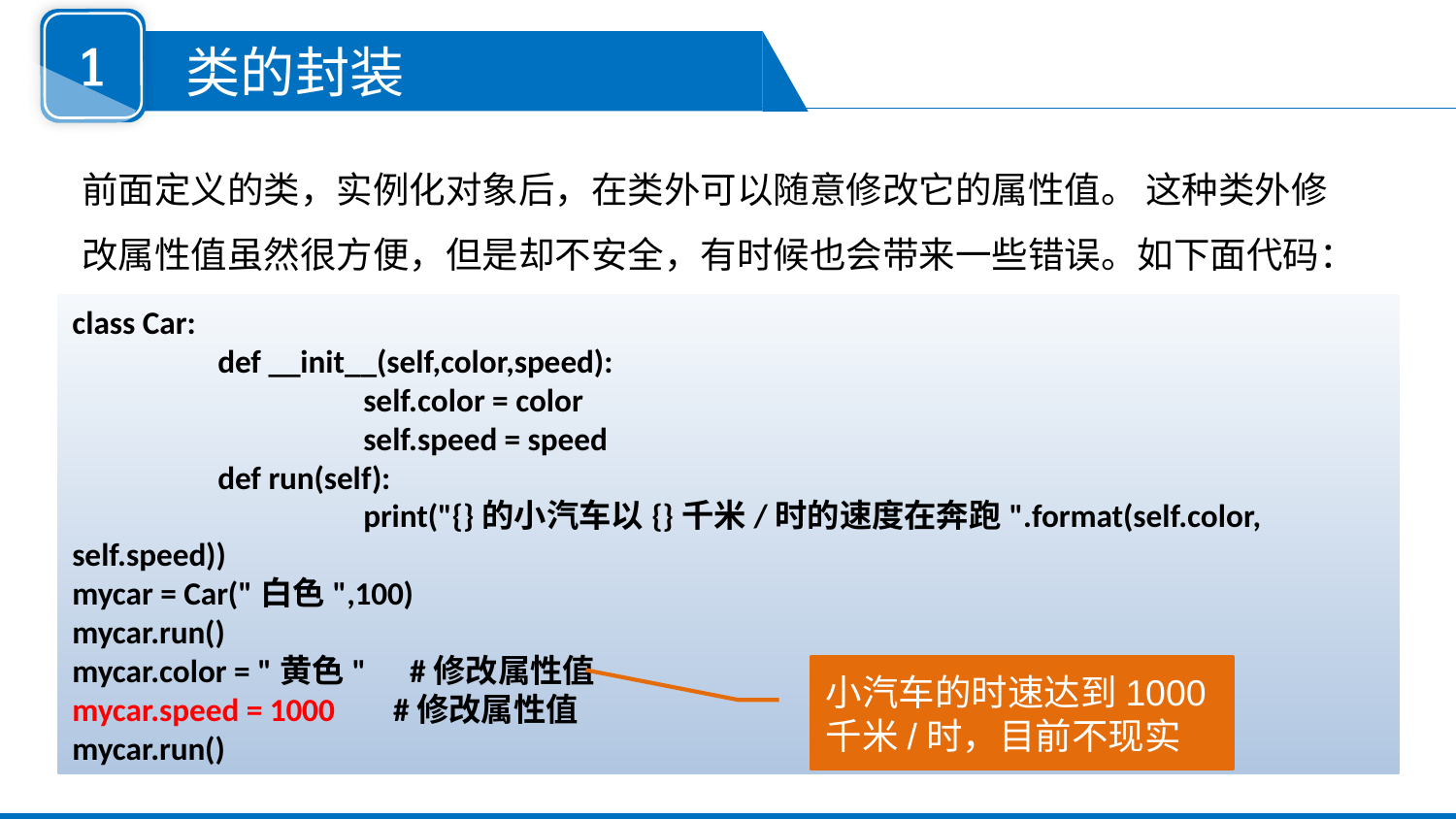

1

  类的封装
前面定义的类，实例化对象后，在类外可以随意修改它的属性值。 这种类外修改属性值虽然很方便，但是却不安全，有时候也会带来一些错误。如下面代码：
class Car:
	def __init__(self,color,speed):
		self.color = color
		self.speed = speed
	def run(self):
		print("{}的小汽车以{}千米/时的速度在奔跑".format(self.color, self.speed))
mycar = Car("白色",100)
mycar.run()
mycar.color = "黄色"      #修改属性值
mycar.speed = 1000        #修改属性值
mycar.run()
小汽车的时速达到1000千米/时，目前不现实